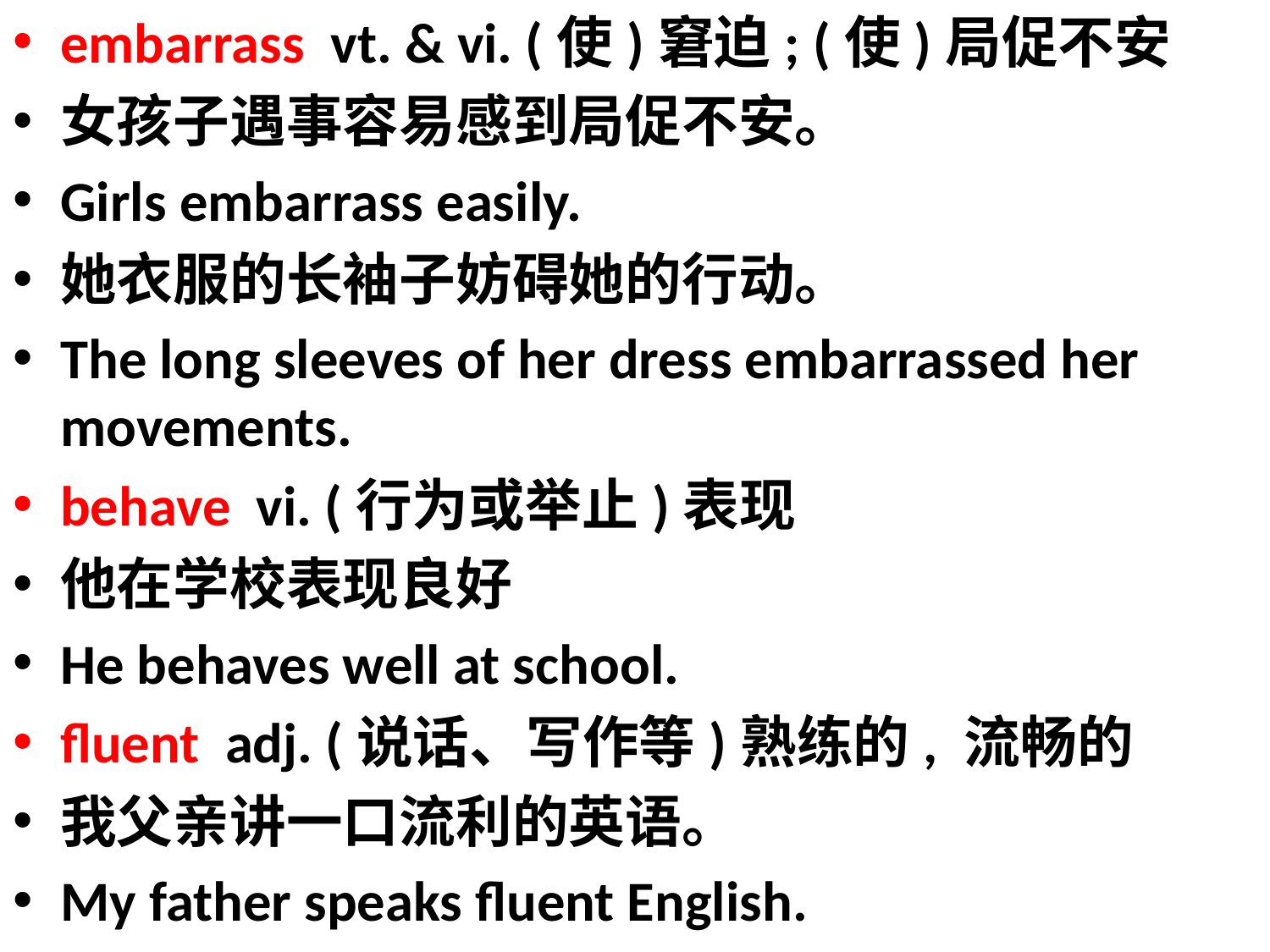

embarrass  vt. & vi. (使)窘迫; (使)局促不安
女孩子遇事容易感到局促不安。
Girls embarrass easily.
她衣服的长袖子妨碍她的行动。
The long sleeves of her dress embarrassed her movements.
behave  vi. (行为或举止)表现
他在学校表现良好
He behaves well at school.
fluent  adj. (说话、写作等)熟练的, 流畅的
我父亲讲一口流利的英语。
My father speaks fluent English.